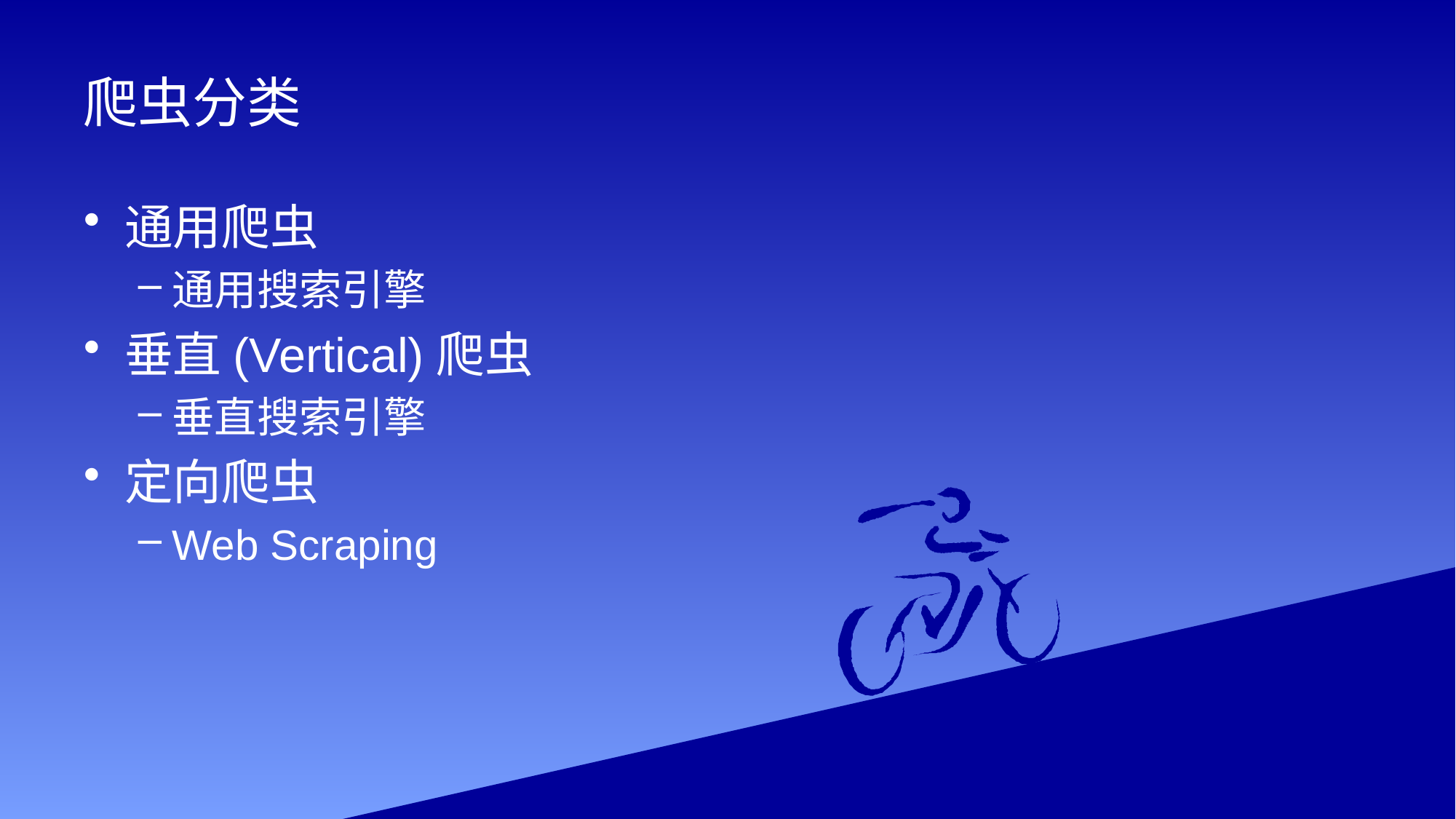

# 爬虫分类
通用爬虫
通用搜索引擎
垂直(Vertical)爬虫
垂直搜索引擎
定向爬虫
Web Scraping